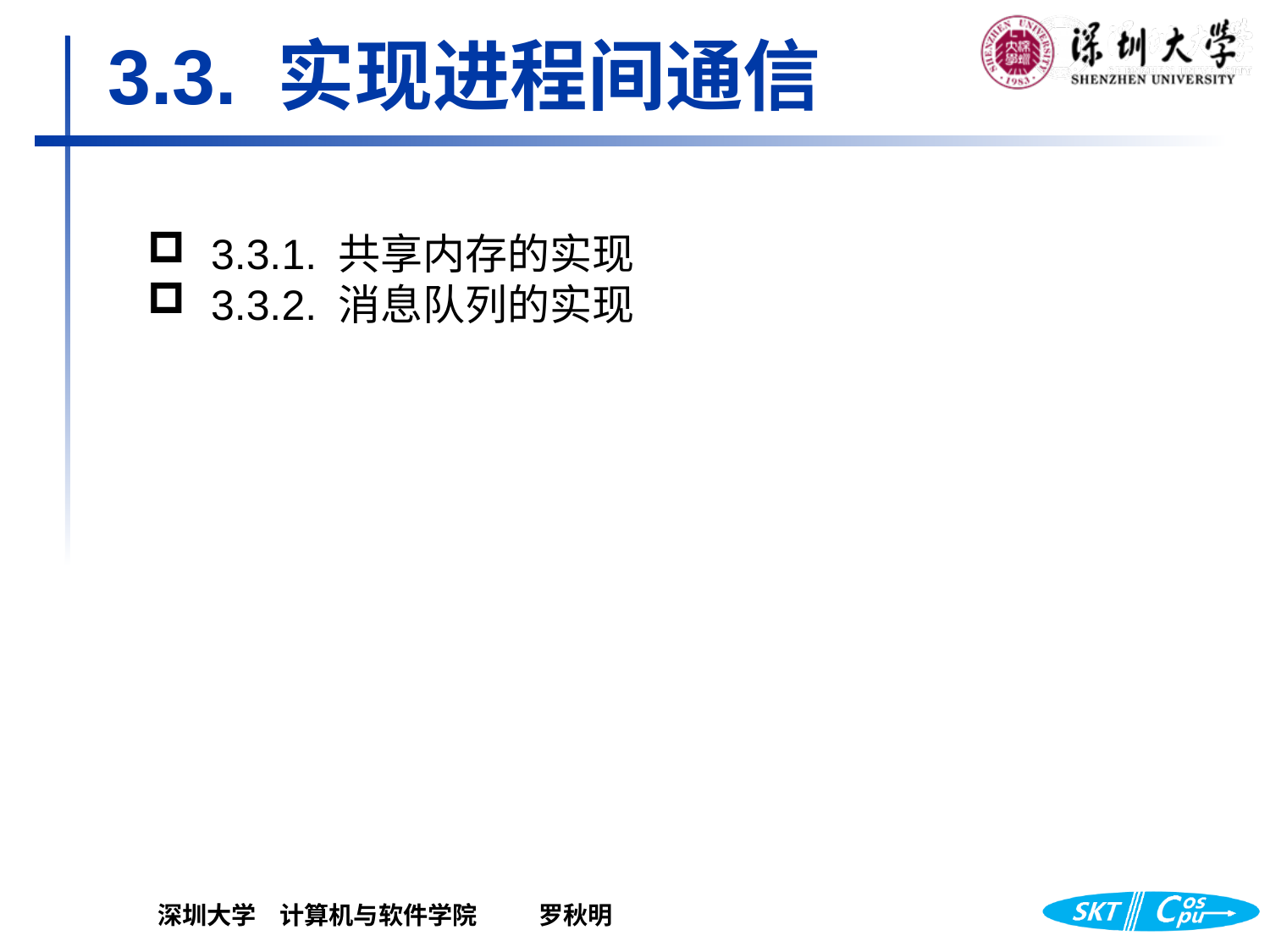

# 3.3. 实现进程间通信
3.3.1.	共享内存的实现
3.3.2.	消息队列的实现